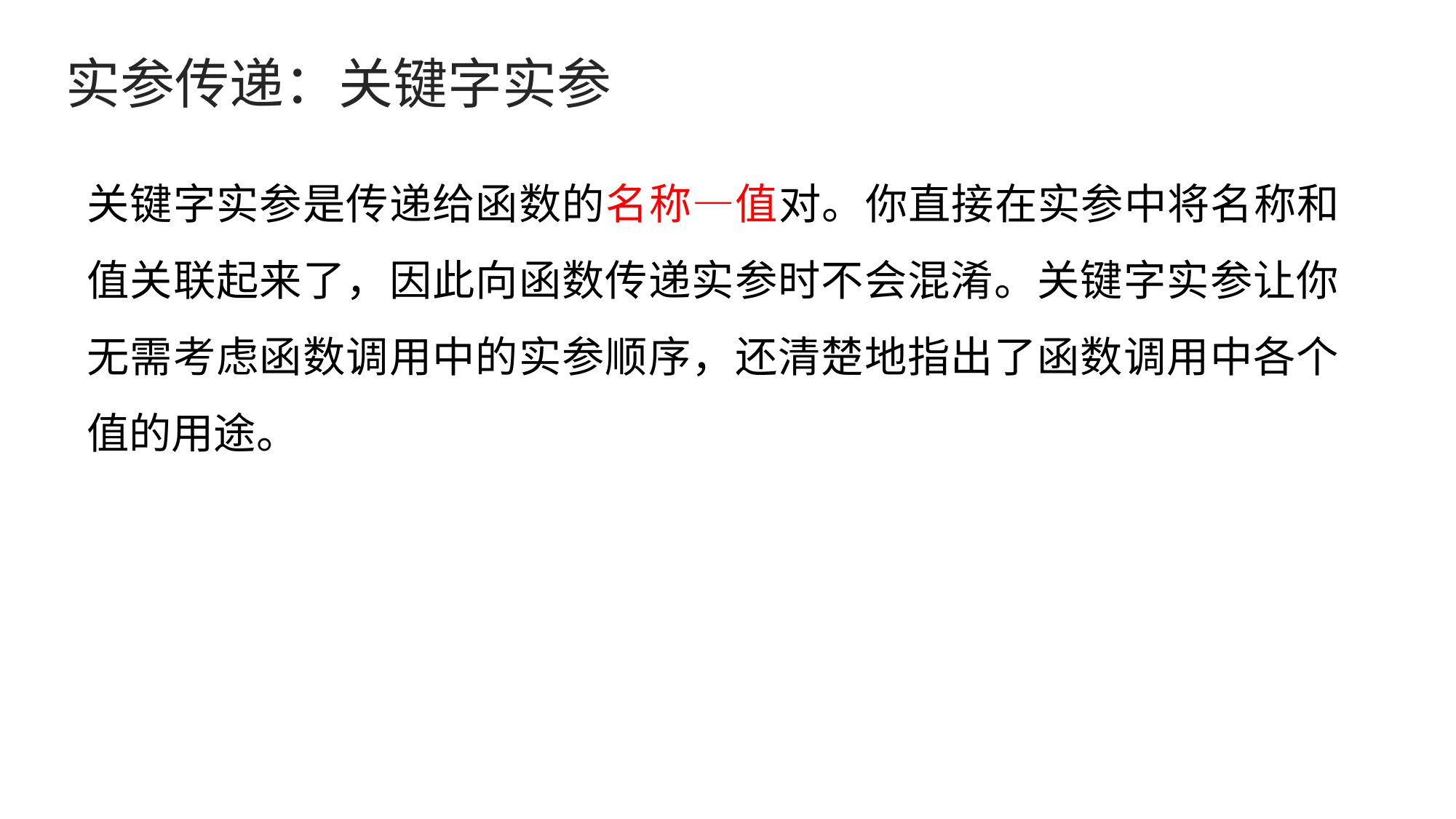

# 实参传递：关键字实参
关键字实参是传递给函数的名称—值对。你直接在实参中将名称和值关联起来了，因此向函数传递实参时不会混淆。关键字实参让你无需考虑函数调用中的实参顺序，还清楚地指出了函数调用中各个值的用途。